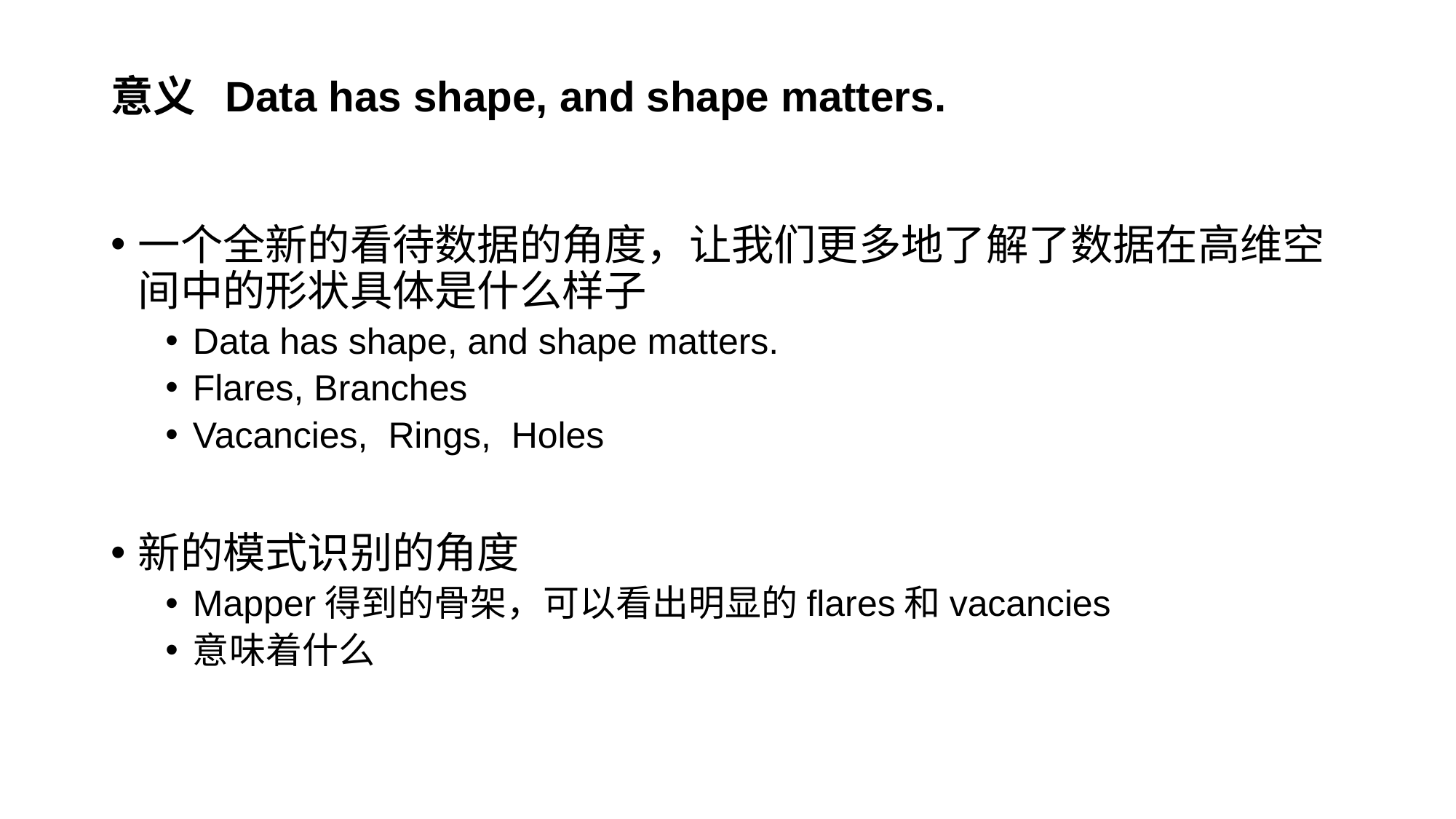

意义  Data has shape, and shape matters.
一个全新的看待数据的角度，让我们更多地了解了数据在高维空间中的形状具体是什么样子
Data has shape, and shape matters.
Flares, Branches
Vacancies,  Rings,  Holes

新的模式识别的角度
Mapper得到的骨架，可以看出明显的flares和vacancies
意味着什么